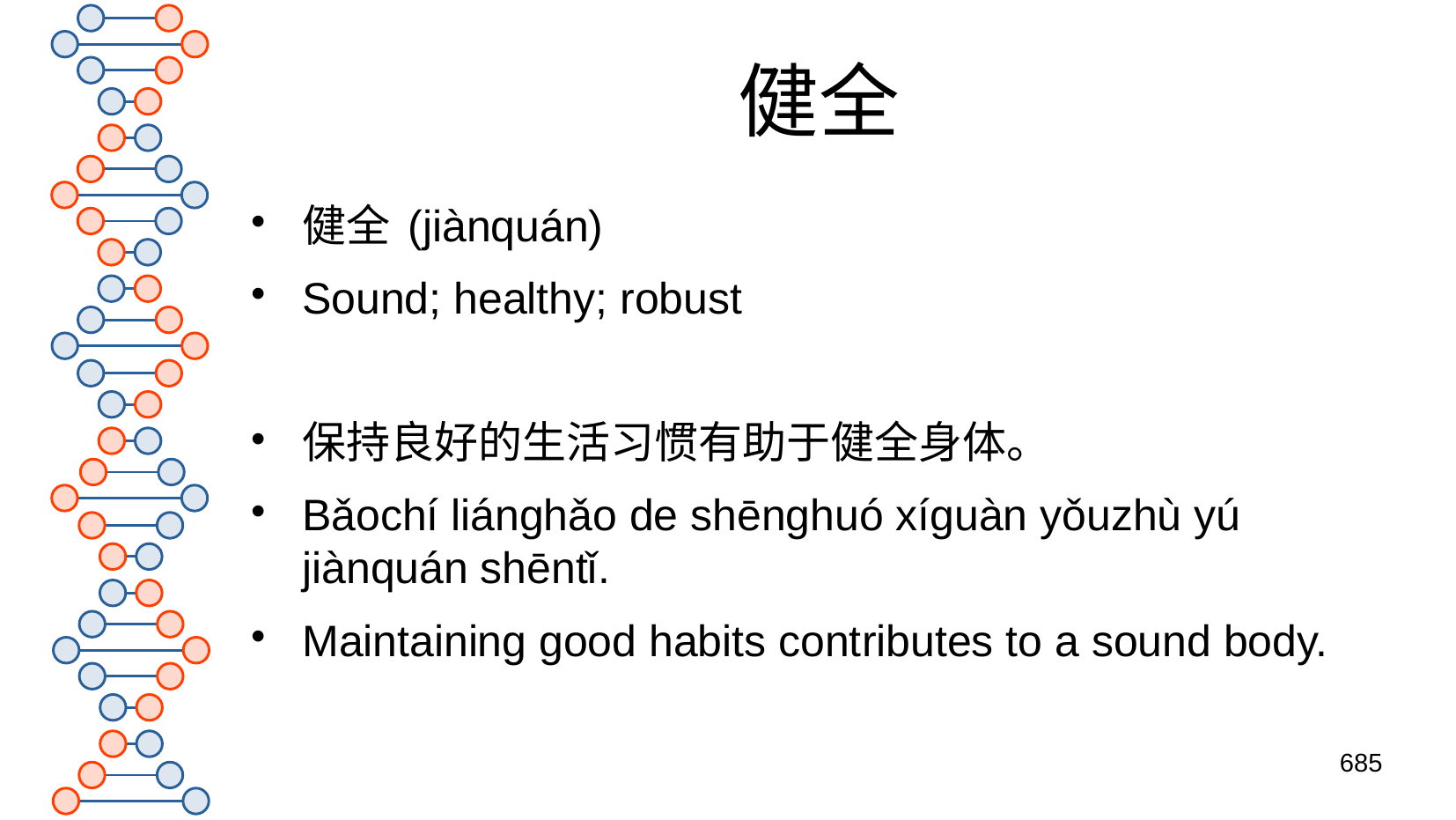

# 健全
健全 (jiànquán)
Sound; healthy; robust

保持良好的生活习惯有助于健全身体。
Bǎochí liánghǎo de shēnghuó xíguàn yǒuzhù yú jiànquán shēntǐ.
Maintaining good habits contributes to a sound body.

685